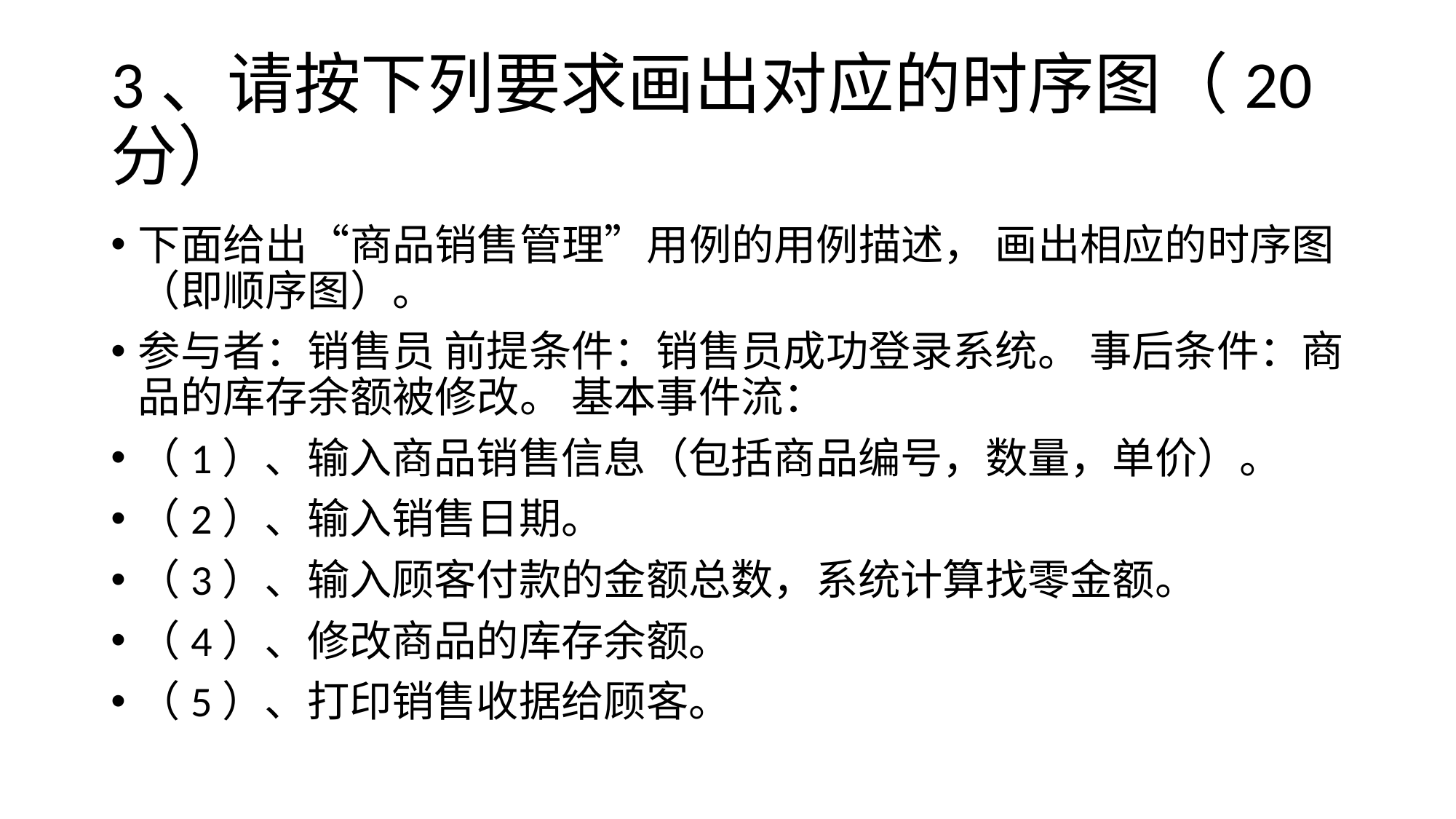

# 3、请按下列要求画出对应的时序图（20分）
下面给出“商品销售管理”用例的用例描述， 画出相应的时序图（即顺序图）。
参与者：销售员 前提条件：销售员成功登录系统。 事后条件：商品的库存余额被修改。 基本事件流：
（1）、输入商品销售信息（包括商品编号，数量，单价）。
（2）、输入销售日期。
（3）、输入顾客付款的金额总数，系统计算找零金额。
（4）、修改商品的库存余额。
（5）、打印销售收据给顾客。